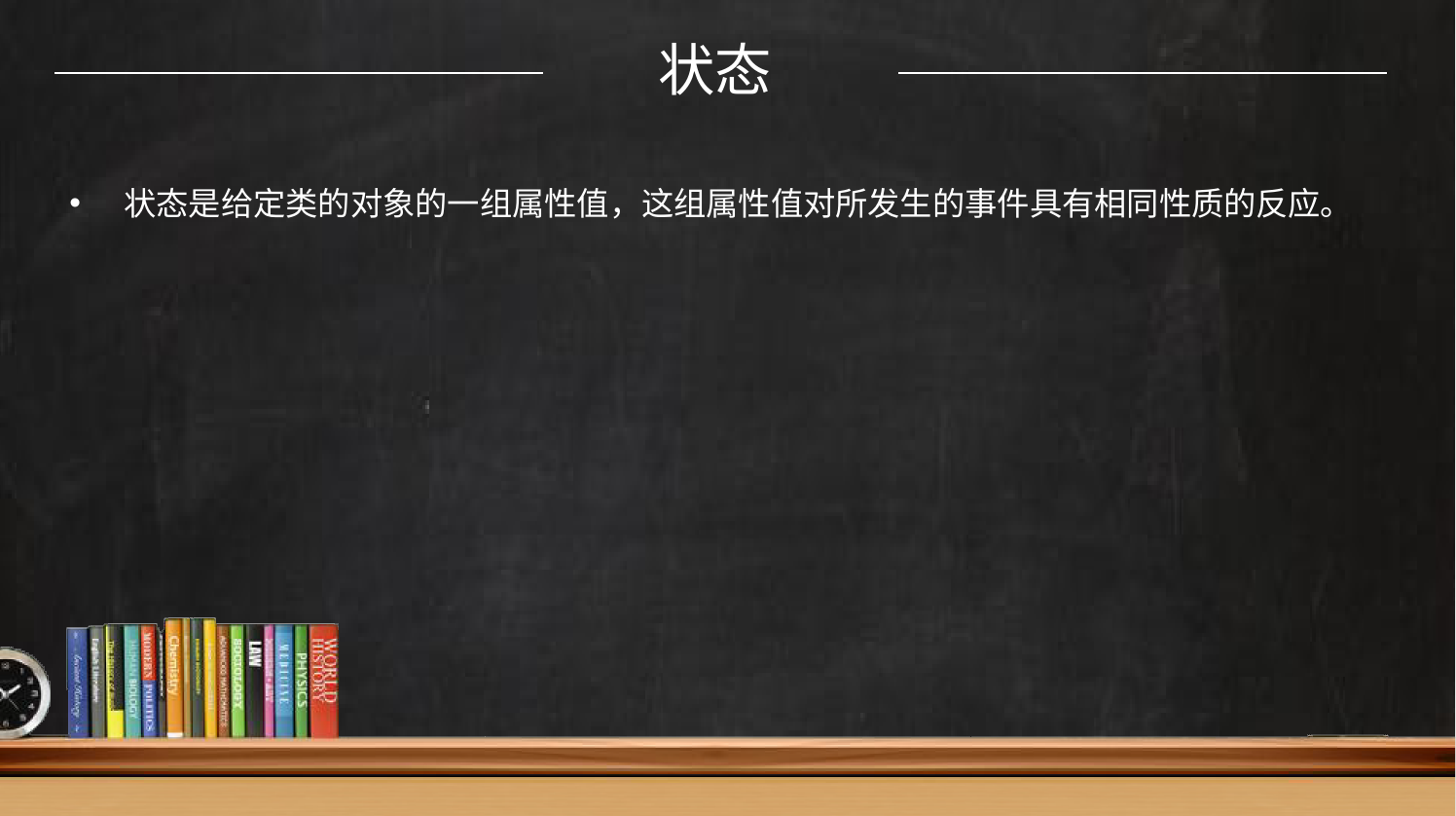

状态

状态是给定类的对象的一组属性值，这组属性值对所发生的事件具有相同性质的反应。